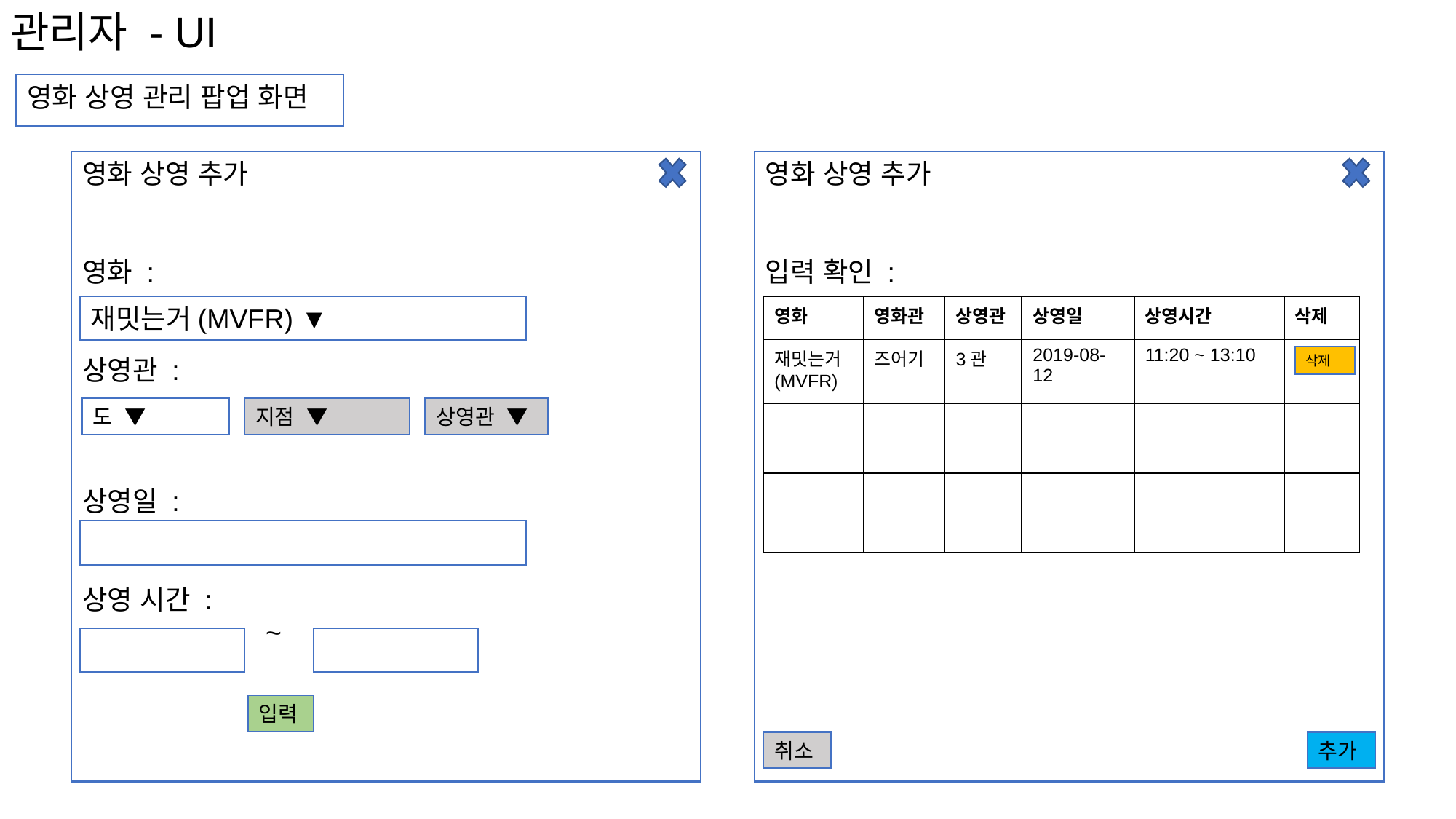

관리자 - UI
영화 상영 관리 팝업 화면
영화 상영 추가

영화 :

상영관 :

상영일 :

상영 시간 :
                        ~

영화 상영 추가

입력 확인 :

| 영화 | 영화관 | 상영관 | 상영일 | 상영시간 | 삭제 |
| --- | --- | --- | --- | --- | --- |
| 재밋는거 (MVFR) | 즈어기 | 3관 | 2019-08-12 | 11:20 ~ 13:10 |  |
|  |  |  |  |  |  |
|  |  |  |  |  |  |
재밋는거(MVFR) ▼
삭제
도  ▼
지점  ▼
상영관  ▼

입력
취소
추가